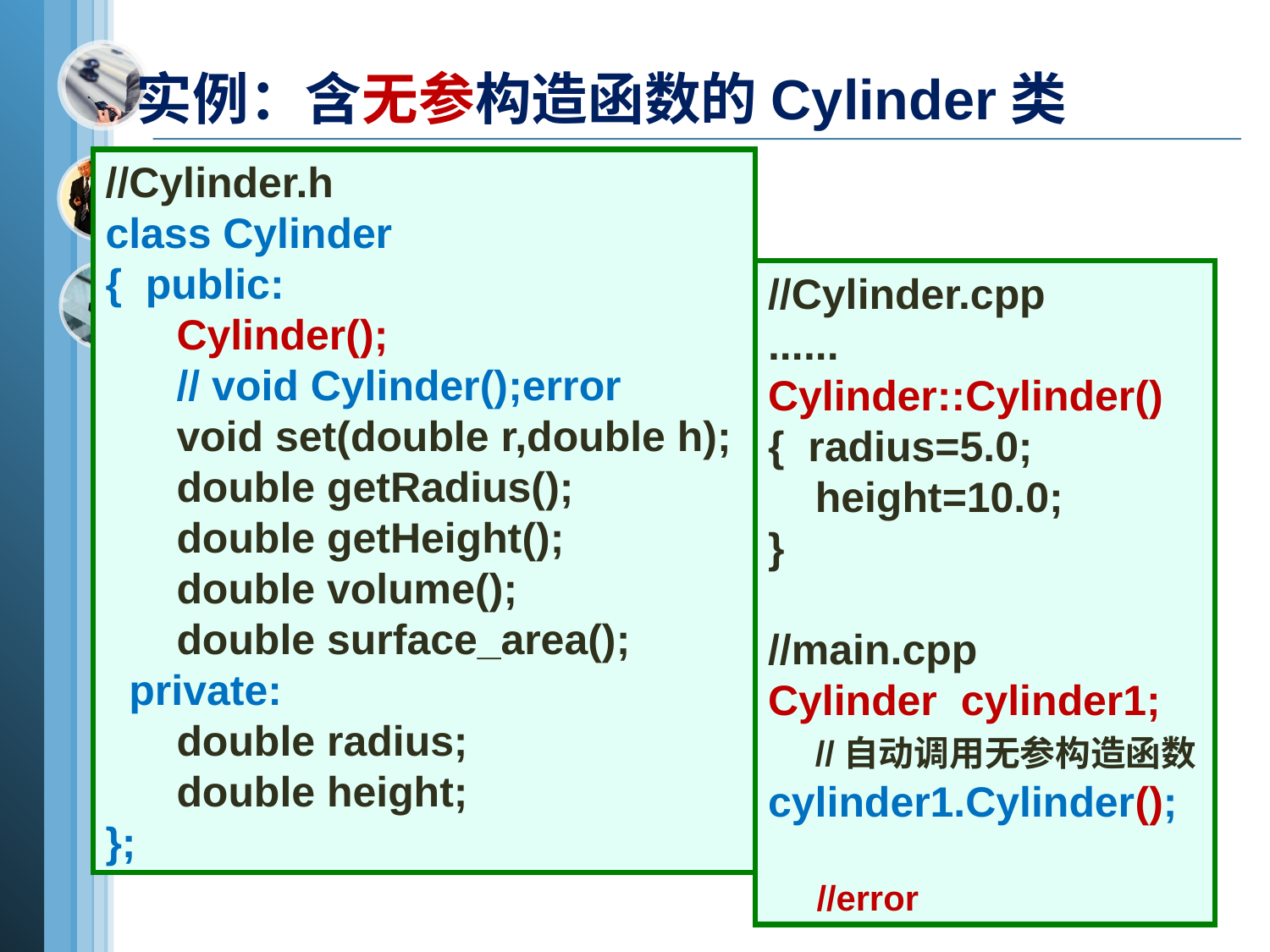

实例：含无参构造函数的Cylinder类
//Cylinder.h
class Cylinder
{  public:
      Cylinder();
      // void Cylinder();error
      void set(double r,double h);
      double getRadius();
      double getHeight();
      double volume();
      double surface_area();
  private:
      double radius;
      double height;
};
//Cylinder.cpp
......
Cylinder::Cylinder()
{  radius=5.0;
    height=10.0;
}

//main.cpp
Cylinder  cylinder1;
    //自动调用无参构造函数
cylinder1.Cylinder();
     //error